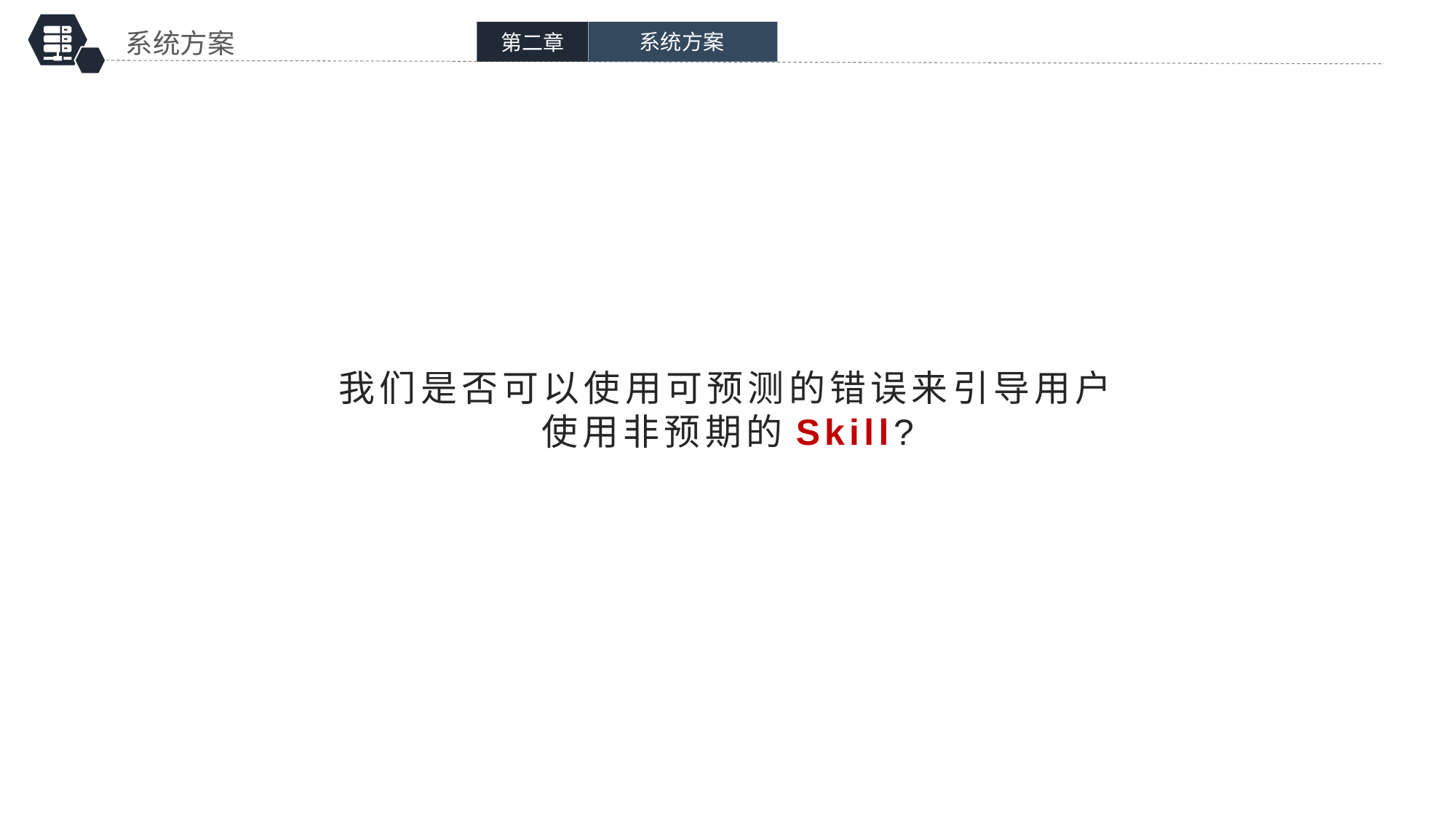

系统方案
系统方案
第二章

我们是否可以使用可预测的错误来引导用户使用非预期的Skill?